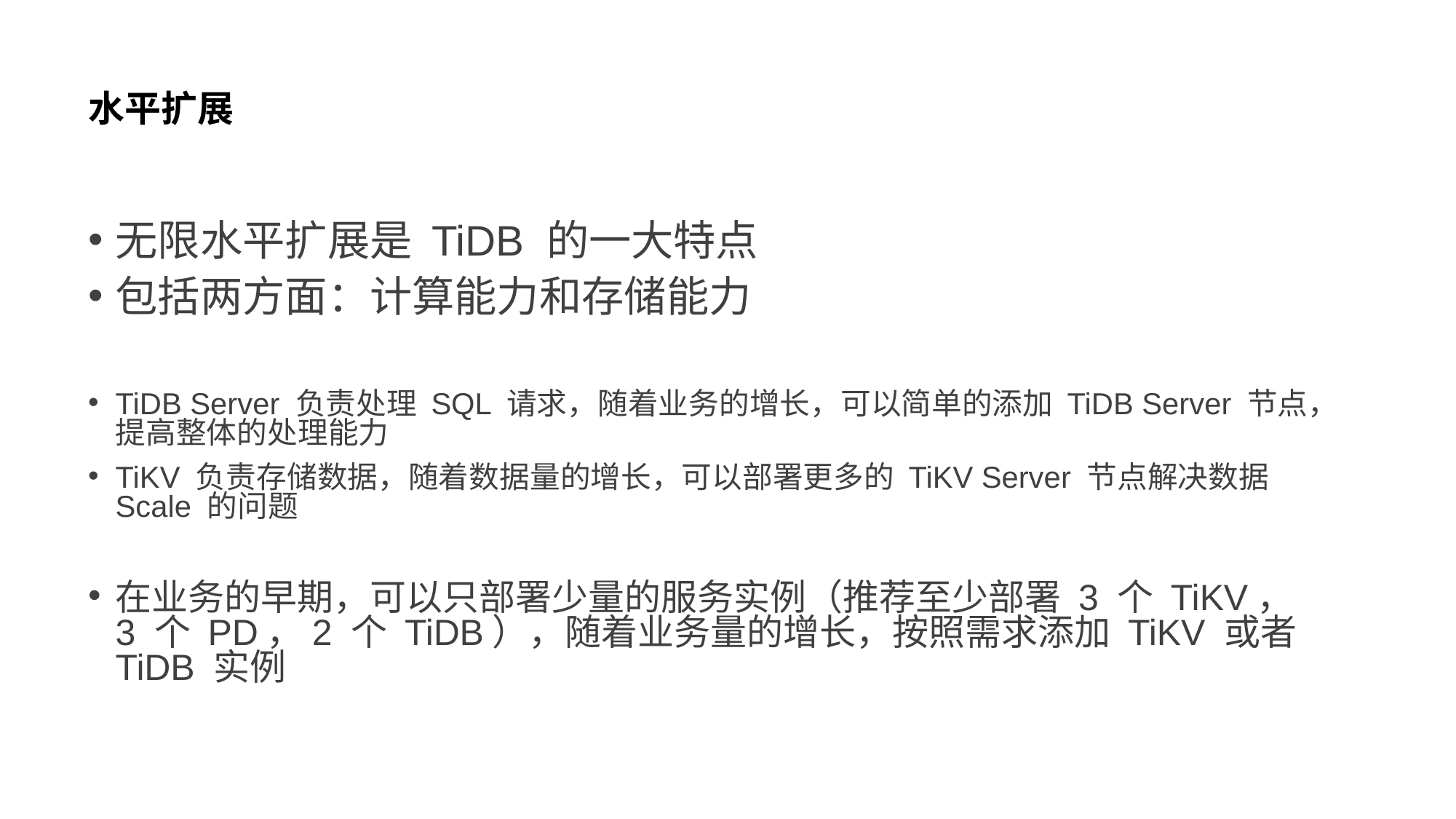

# 水平扩展
无限水平扩展是 TiDB 的一大特点
包括两方面：计算能力和存储能力

TiDB Server 负责处理 SQL 请求，随着业务的增长，可以简单的添加 TiDB Server 节点，提高整体的处理能力
TiKV 负责存储数据，随着数据量的增长，可以部署更多的 TiKV Server 节点解决数据 Scale 的问题

在业务的早期，可以只部署少量的服务实例（推荐至少部署 3 个 TiKV， 3 个 PD，2 个 TiDB），随着业务量的增长，按照需求添加 TiKV 或者 TiDB 实例